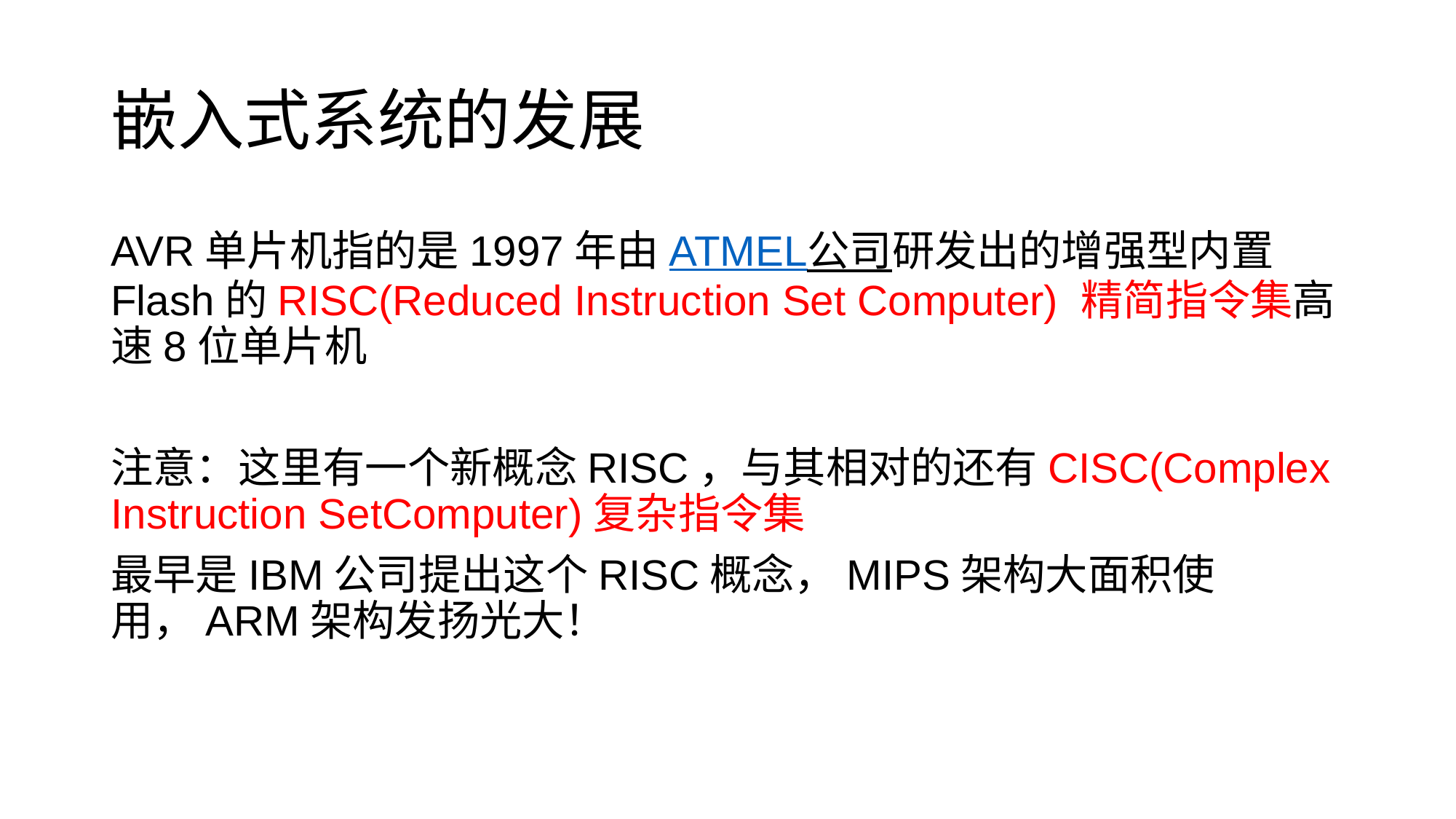

# 嵌入式系统的发展
AVR单片机指的是1997年由ATMEL公司研发出的增强型内置Flash的RISC(Reduced Instruction Set Computer) 精简指令集高速8位单片机

注意：这里有一个新概念RISC，与其相对的还有CISC(Complex Instruction SetComputer)复杂指令集
最早是IBM公司提出这个RISC概念，MIPS架构大面积使用，ARM架构发扬光大！